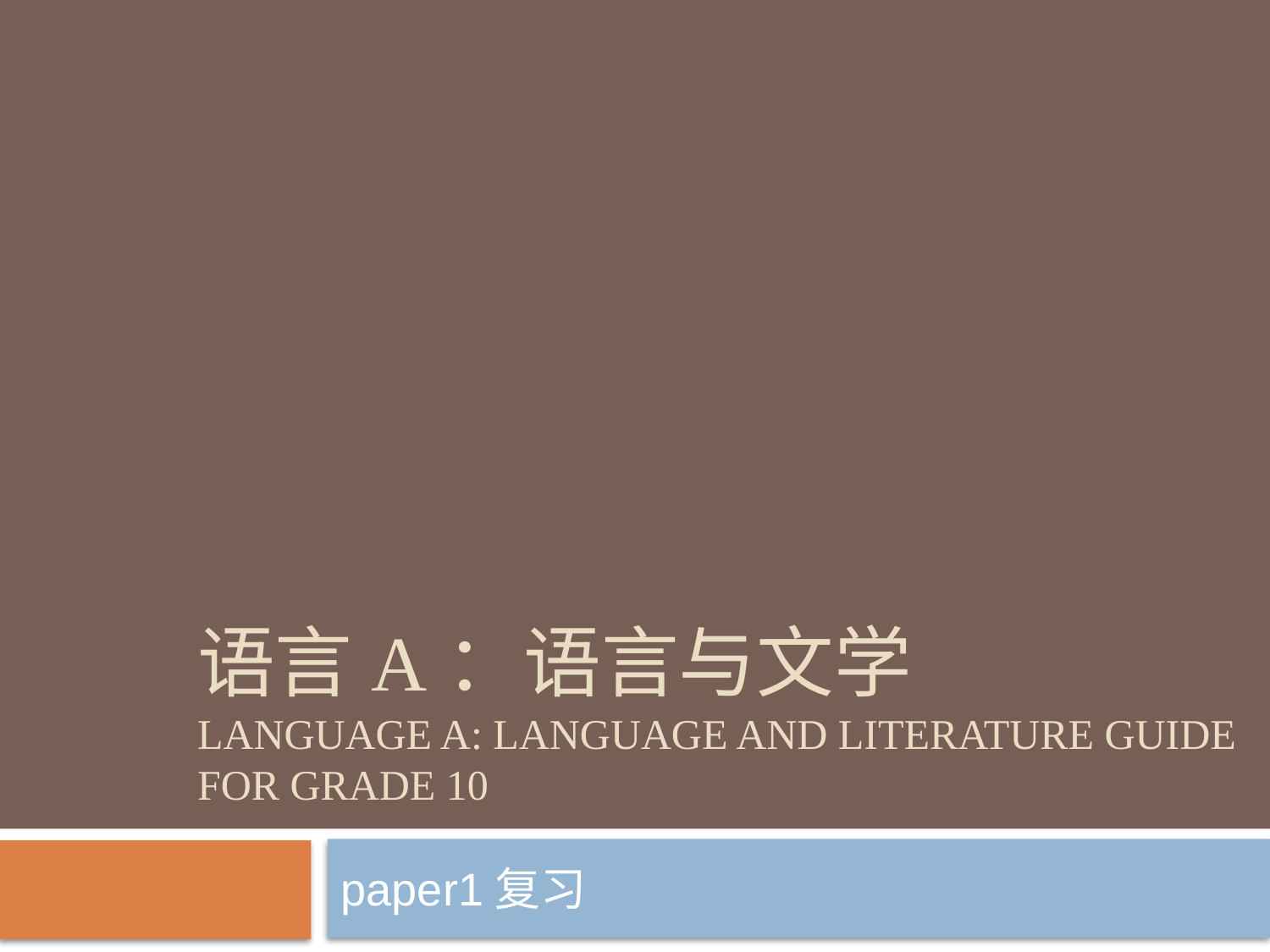

# 语言A：语言与文学 Language A: language and literature guide FOR GRADE 10
paper1复习